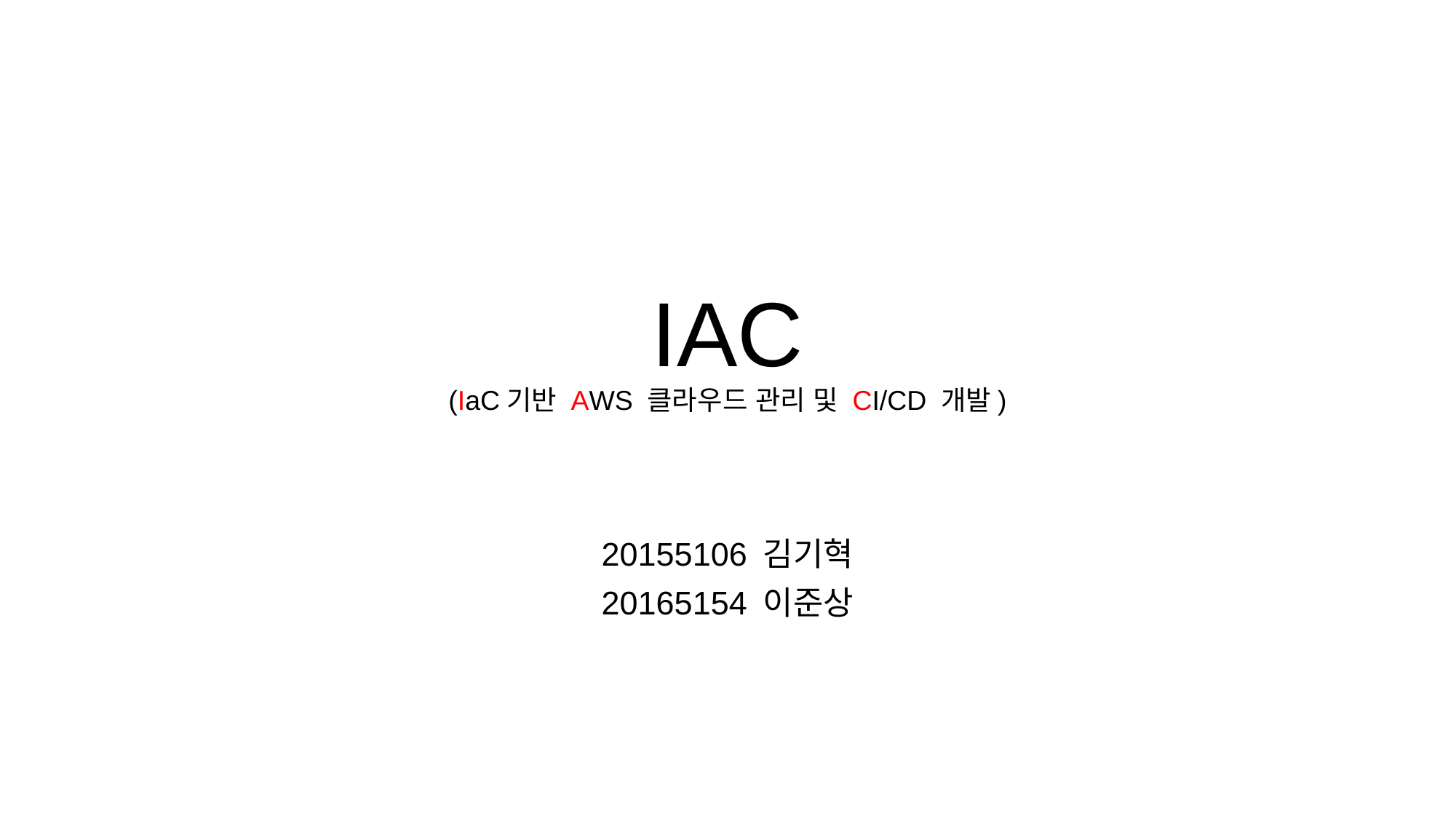

# IAC (IaC기반 AWS 클라우드 관리 및 CI/CD 개발)

20155106 김기혁
20165154 이준상